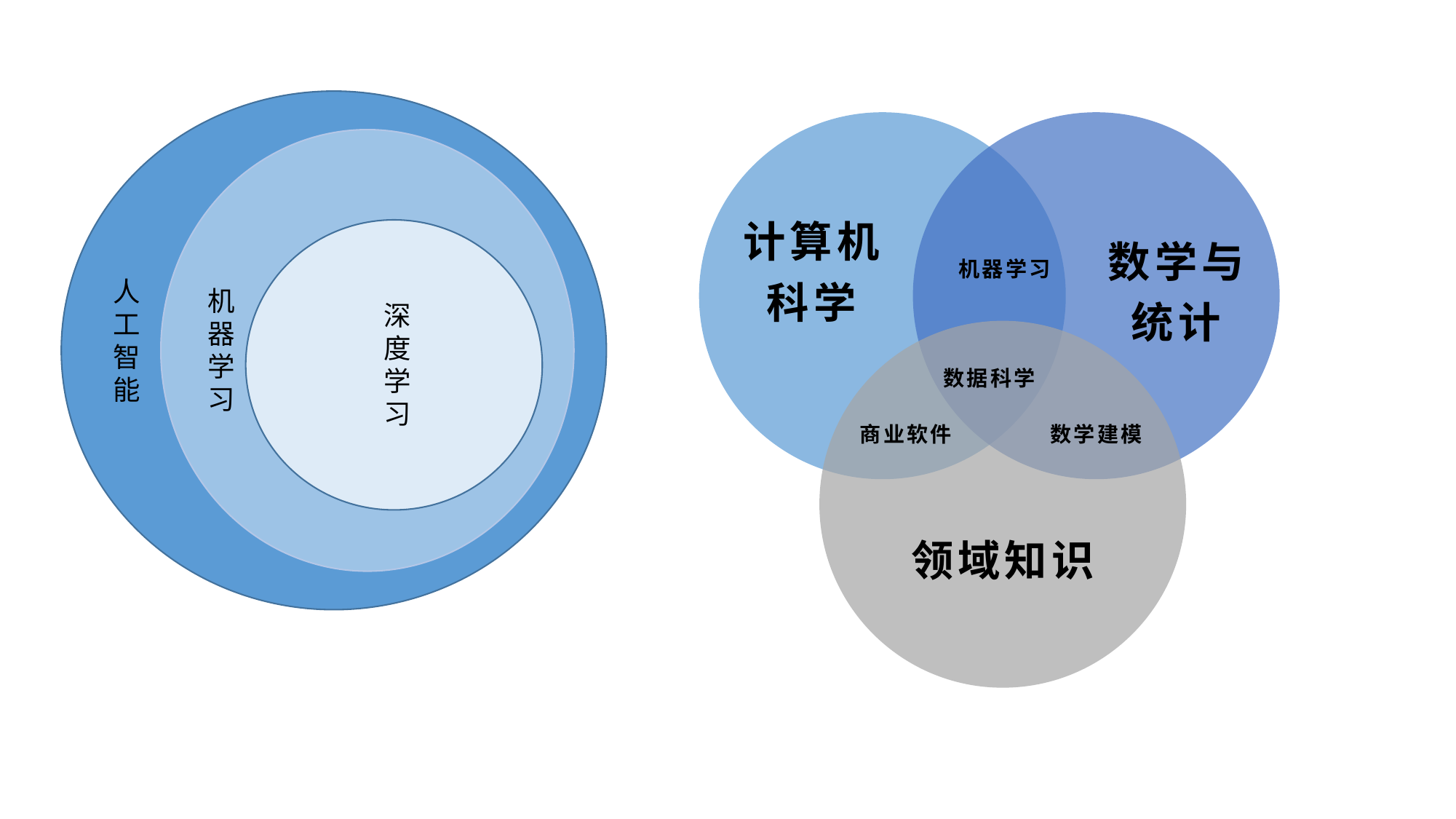

机器学习

计算机
科学
数学与
统计
人工智能
机器学习
深度学习
数据科学

数学建模
商业软件
领域知识